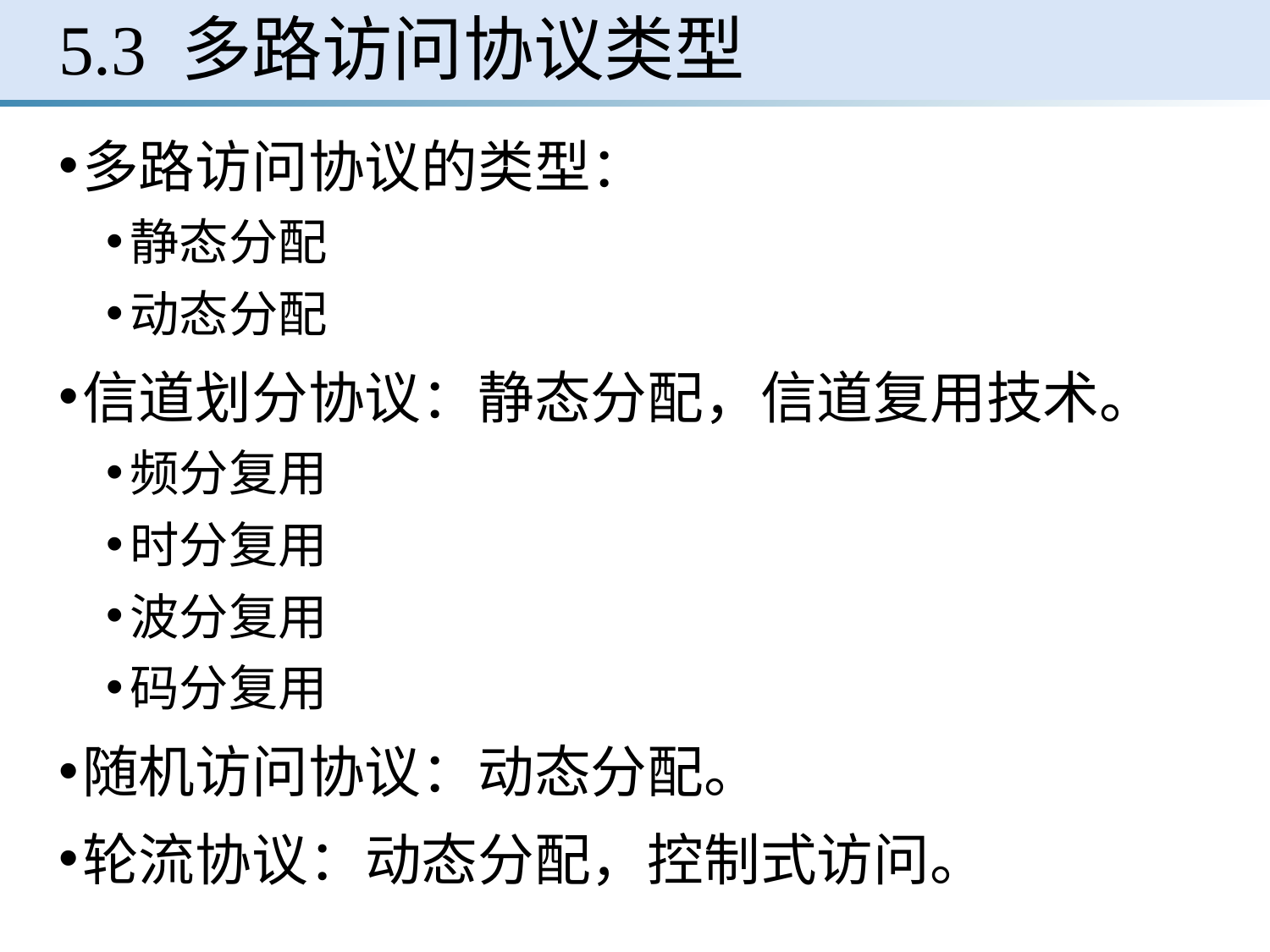

# 5.3 多路访问协议类型
多路访问协议的类型：
静态分配
动态分配
信道划分协议：静态分配，信道复用技术。
频分复用
时分复用
波分复用
码分复用
随机访问协议：动态分配。
轮流协议：动态分配，控制式访问。